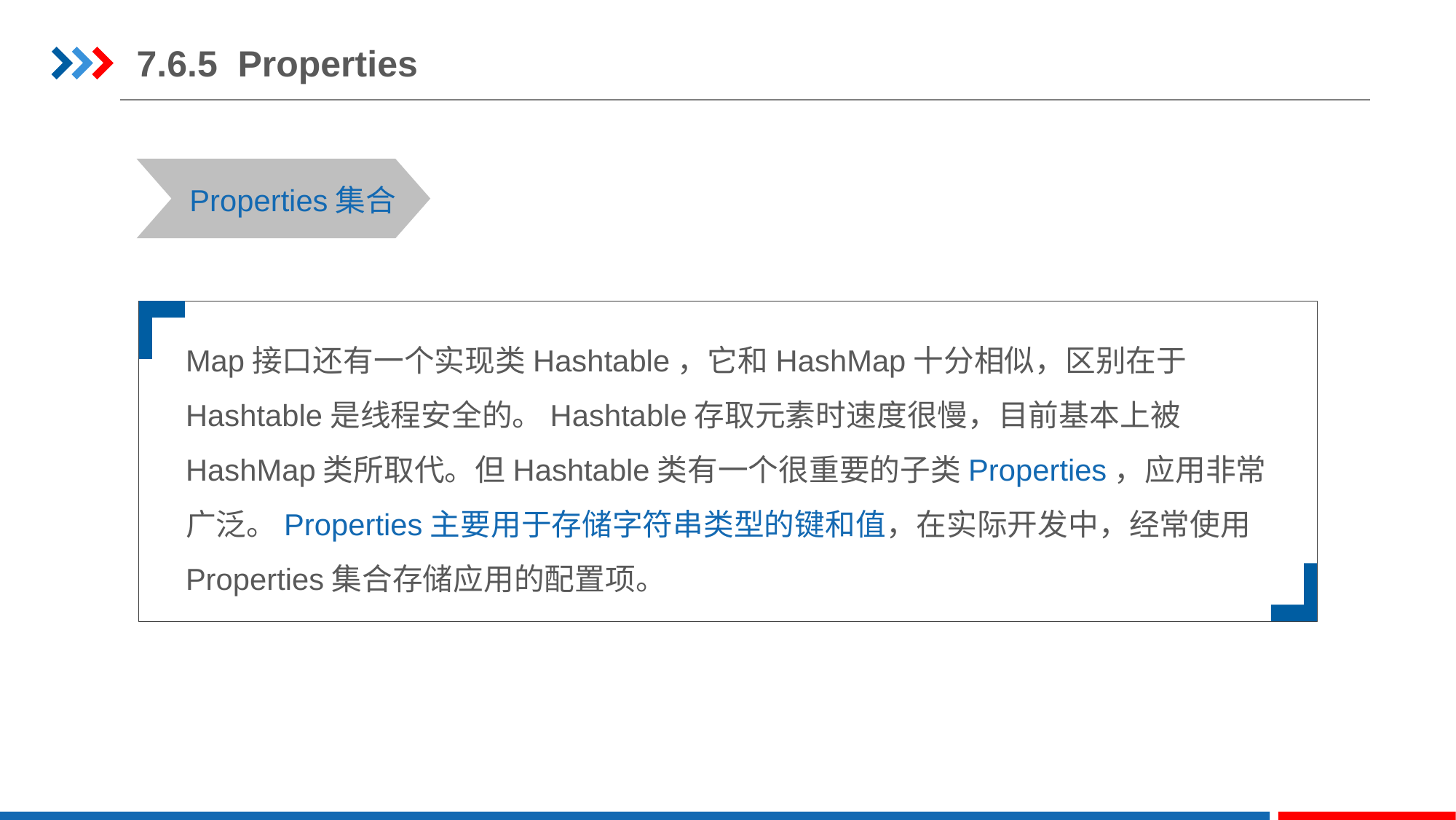

7.6.5  Properties

Properties集合

Map接口还有一个实现类Hashtable，它和HashMap十分相似，区别在于Hashtable是线程安全的。Hashtable存取元素时速度很慢，目前基本上被HashMap类所取代。但Hashtable类有一个很重要的子类Properties，应用非常广泛。Properties主要用于存储字符串类型的键和值，在实际开发中，经常使用Properties集合存储应用的配置项。